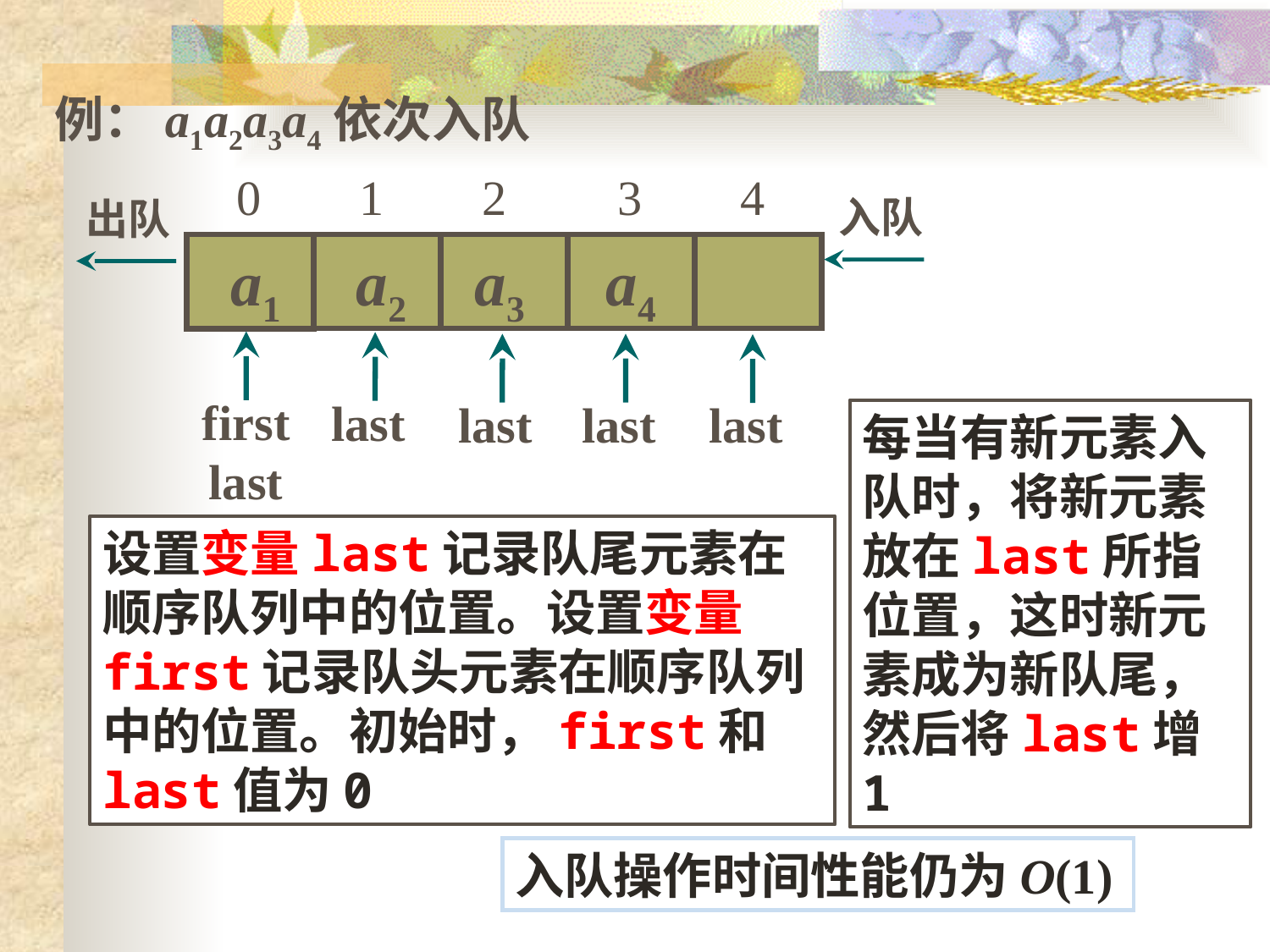

例：a1a2a3a4依次入队
0        1        2         3        4
入队
出队

a1
a2
a3
a4

last

last

last

last
first
每当有新元素入队时，将新元素放在last所指位置，这时新元素成为新队尾，然后将last增1
last
设置变量last记录队尾元素在顺序队列中的位置。设置变量first记录队头元素在顺序队列中的位置。初始时，first和last值为0
入队操作时间性能仍为O(1)